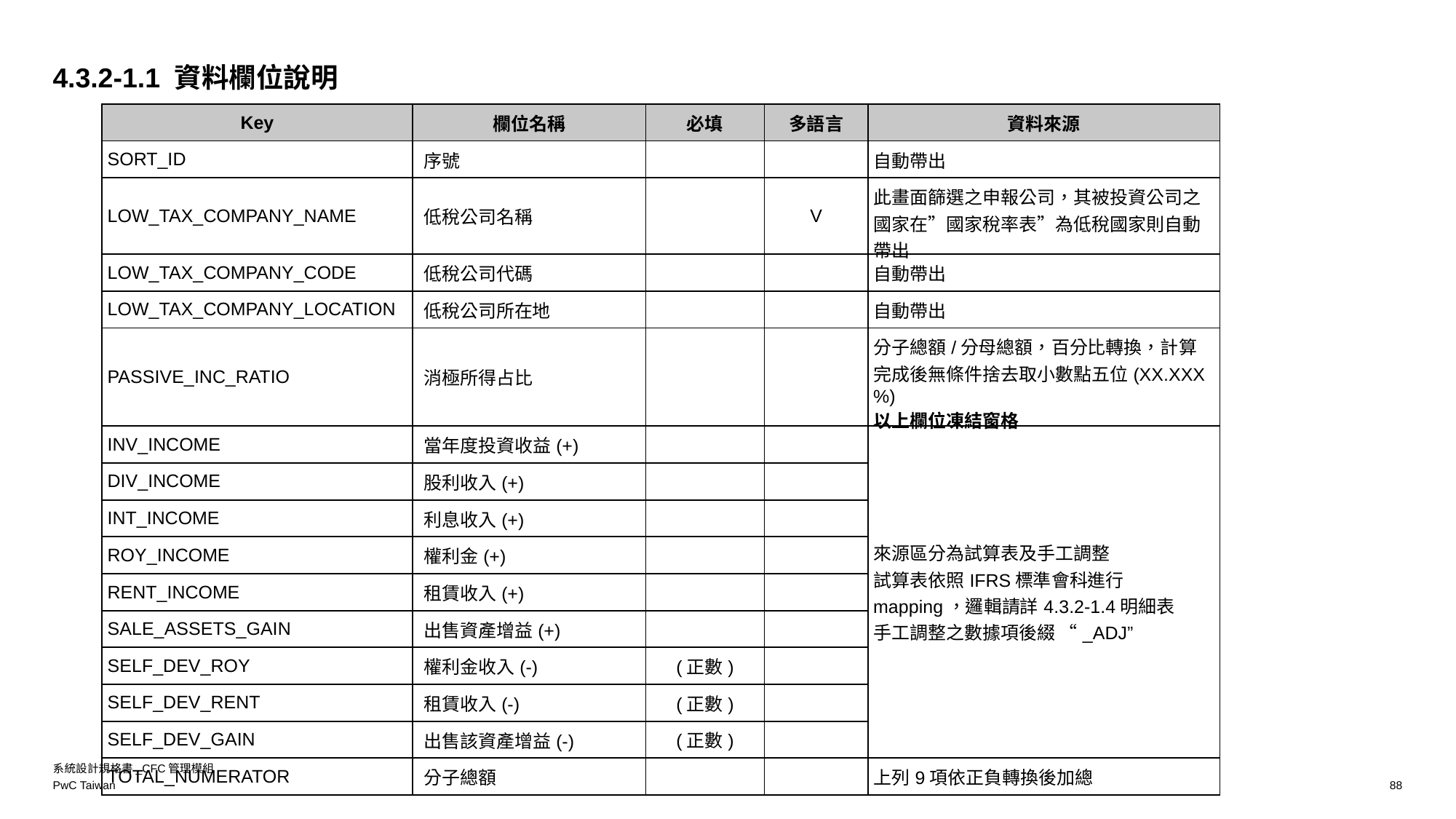

4.3.2-1.1 資料欄位說明
| Key | 欄位名稱 | 必填 | 多語言 | 資料來源 |
| --- | --- | --- | --- | --- |
| SORT\_ID | 序號 |  |  | 自動帶出 |
| LOW\_TAX\_COMPANY\_NAME | 低稅公司名稱 |  | V | 此畫面篩選之申報公司，其被投資公司之國家在”國家稅率表”為低稅國家則自動帶出 |
| LOW\_TAX\_COMPANY\_CODE | 低稅公司代碼 |  |  | 自動帶出 |
| LOW\_TAX\_COMPANY\_LOCATION | 低稅公司所在地 |  |  | 自動帶出 |
| PASSIVE\_INC\_RATIO | 消極所得占比 |  |  | 分子總額/分母總額，百分比轉換，計算完成後無條件捨去取小數點五位(XX.XXX%) 以上欄位凍結窗格 |
| INV\_INCOME | 當年度投資收益(+) |  |  | 來源區分為試算表及手工調整 試算表依照IFRS標準會科進行mapping，邏輯請詳4.3.2-1.4明細表 手工調整之數據項後綴 “\_ADJ” |
| DIV\_INCOME | 股利收入(+) |  |  |  |
| INT\_INCOME | 利息收入(+) |  |  |  |
| ROY\_INCOME | 權利金(+) |  |  |  |
| RENT\_INCOME | 租賃收入(+) |  |  |  |
| SALE\_ASSETS\_GAIN | 出售資產增益(+) |  |  |  |
| SELF\_DEV\_ROY | 權利金收入(-) | (正數) |  |  |
| SELF\_DEV\_RENT | 租賃收入(-) | (正數) |  |  |
| SELF\_DEV\_GAIN | 出售該資產增益(-) | (正數) |  |  |
| TOTAL\_NUMERATOR | 分子總額 |  |  | 上列9項依正負轉換後加總 |

系統設計規格書_CFC管理模組
88